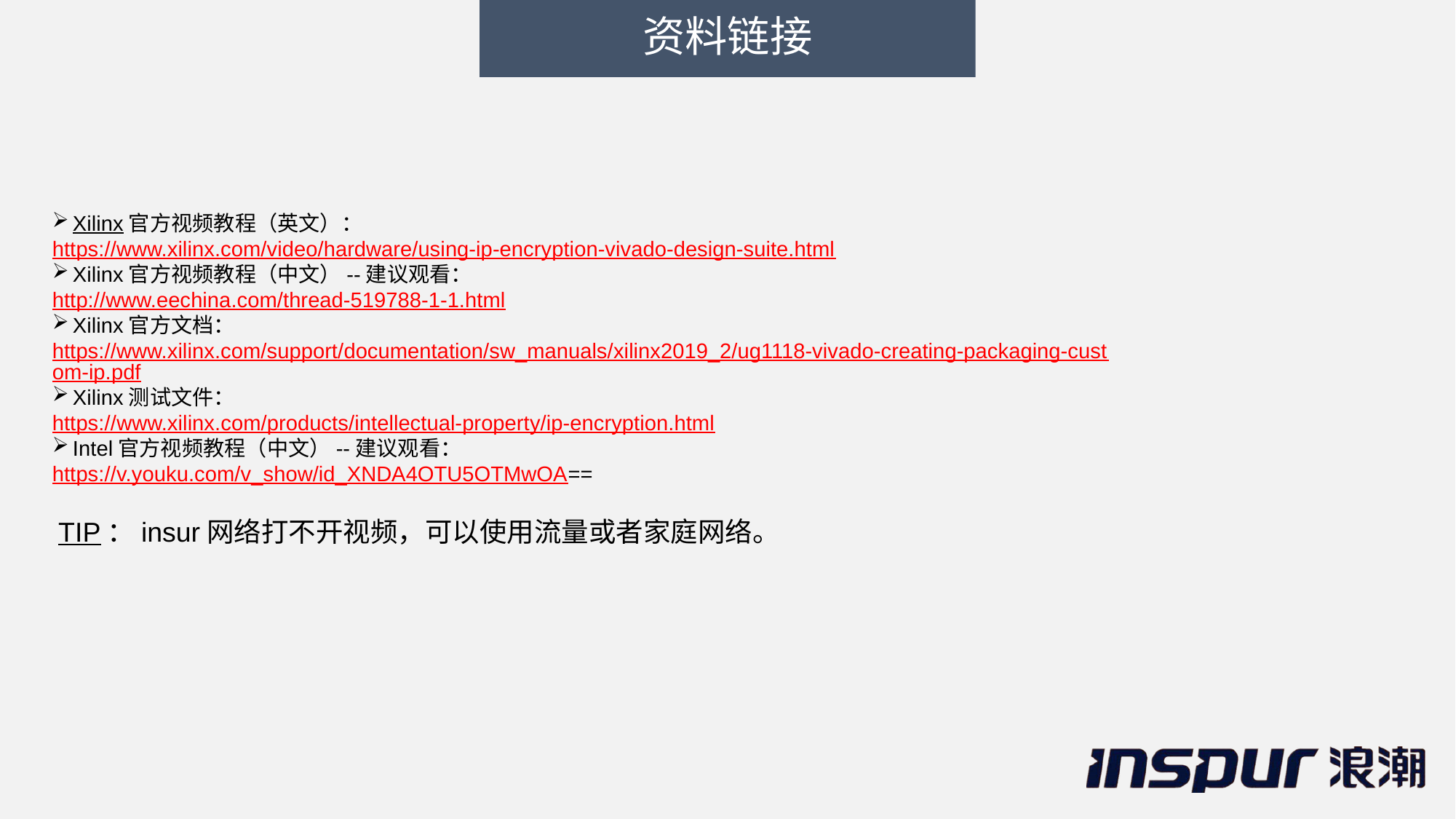

# 资料链接
Xilinx官方视频教程（英文）：
https://www.xilinx.com/video/hardware/using-ip-encryption-vivado-design-suite.html
Xilinx官方视频教程（中文）--建议观看：
http://www.eechina.com/thread-519788-1-1.html
Xilinx官方文档：
https://www.xilinx.com/support/documentation/sw_manuals/xilinx2019_2/ug1118-vivado-creating-packaging-custom-ip.pdf
Xilinx测试文件：
https://www.xilinx.com/products/intellectual-property/ip-encryption.html
Intel官方视频教程（中文）--建议观看：
https://v.youku.com/v_show/id_XNDA4OTU5OTMwOA==

TIP：insur网络打不开视频，可以使用流量或者家庭网络。